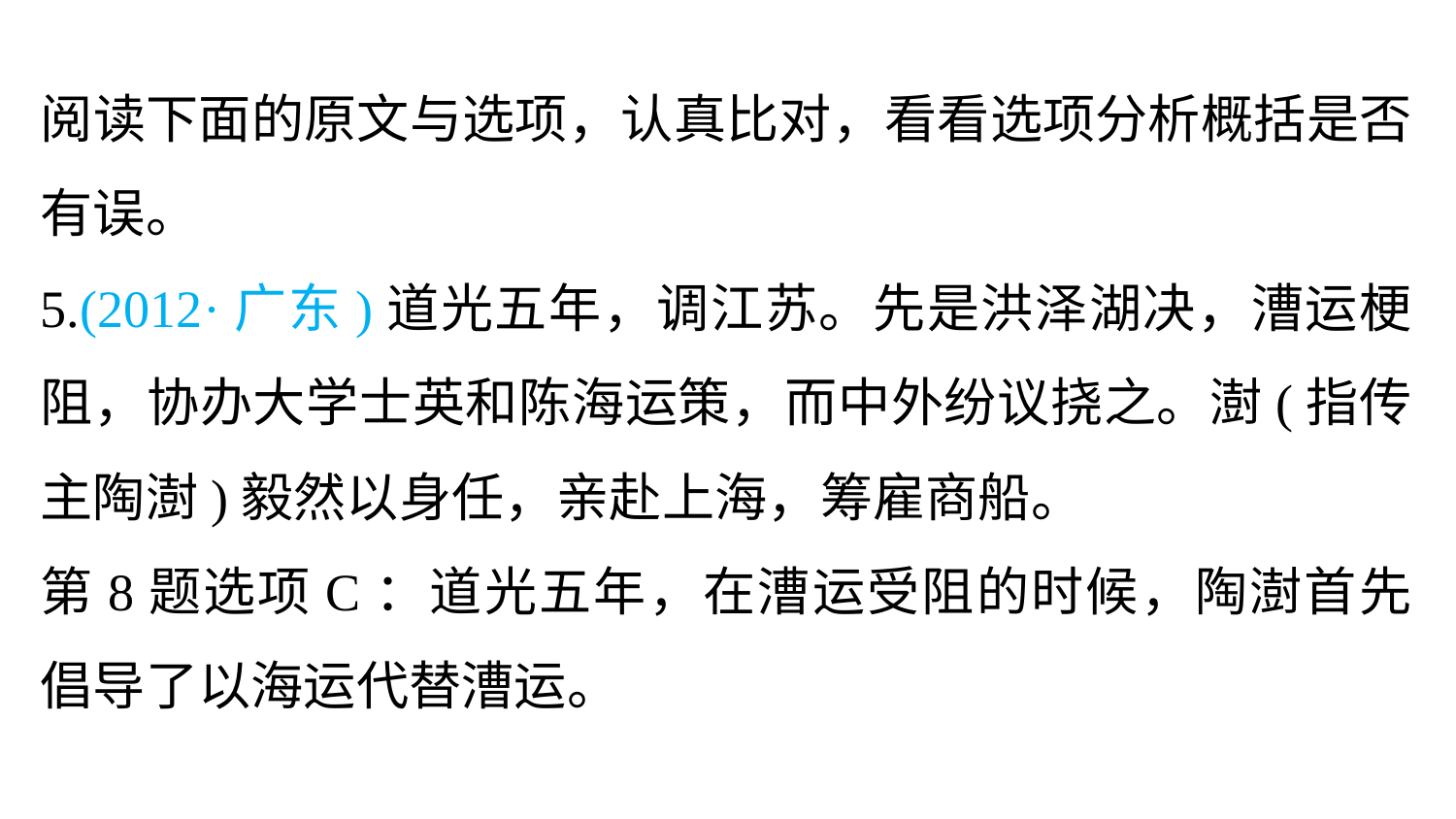

阅读下面的原文与选项，认真比对，看看选项分析概括是否有误。
5.(2012·广东)道光五年，调江苏。先是洪泽湖决，漕运梗阻，协办大学士英和陈海运策，而中外纷议挠之。澍(指传主陶澍)毅然以身任，亲赴上海，筹雇商船。
第8题选项C：道光五年，在漕运受阻的时候，陶澍首先倡导了以海运代替漕运。